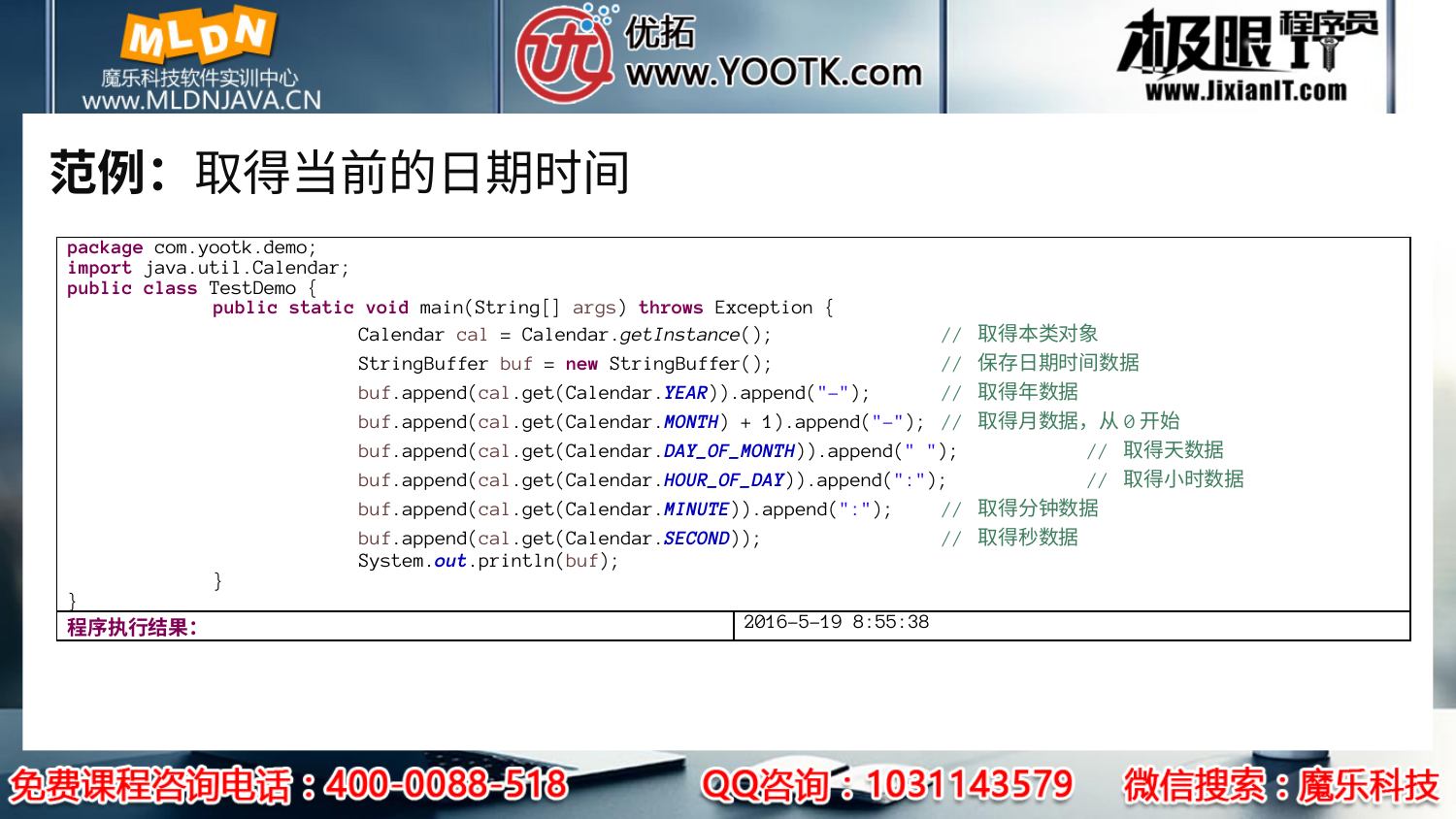

# 范例：取得当前的日期时间
| package com.yootk.demo; import java.util.Calendar; public class TestDemo { public static void main(String[] args) throws Exception { Calendar cal = Calendar.getInstance(); // 取得本类对象 StringBuffer buf = new StringBuffer(); // 保存日期时间数据 buf.append(cal.get(Calendar.YEAR)).append("-"); // 取得年数据 buf.append(cal.get(Calendar.MONTH) + 1).append("-"); // 取得月数据，从0开始 buf.append(cal.get(Calendar.DAY\_OF\_MONTH)).append(" "); // 取得天数据 buf.append(cal.get(Calendar.HOUR\_OF\_DAY)).append(":"); // 取得小时数据 buf.append(cal.get(Calendar.MINUTE)).append(":"); // 取得分钟数据 buf.append(cal.get(Calendar.SECOND)); // 取得秒数据 System.out.println(buf); } } |  |
| --- | --- |
| 程序执行结果： | 2016-5-19 8:55:38 |